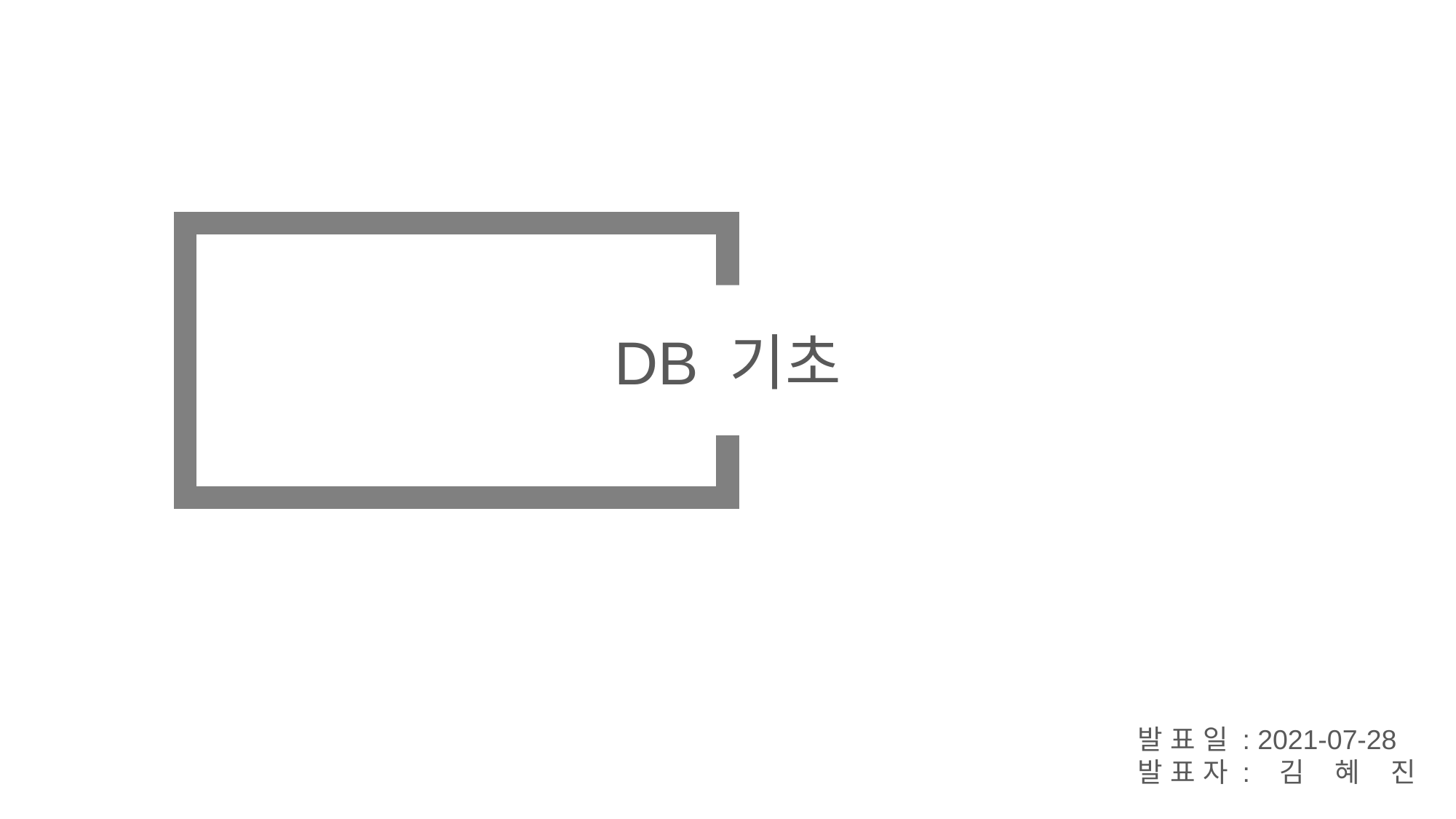

DB 기초
발 표 일 : 2021-07-28
발 표 자 :   김    혜    진